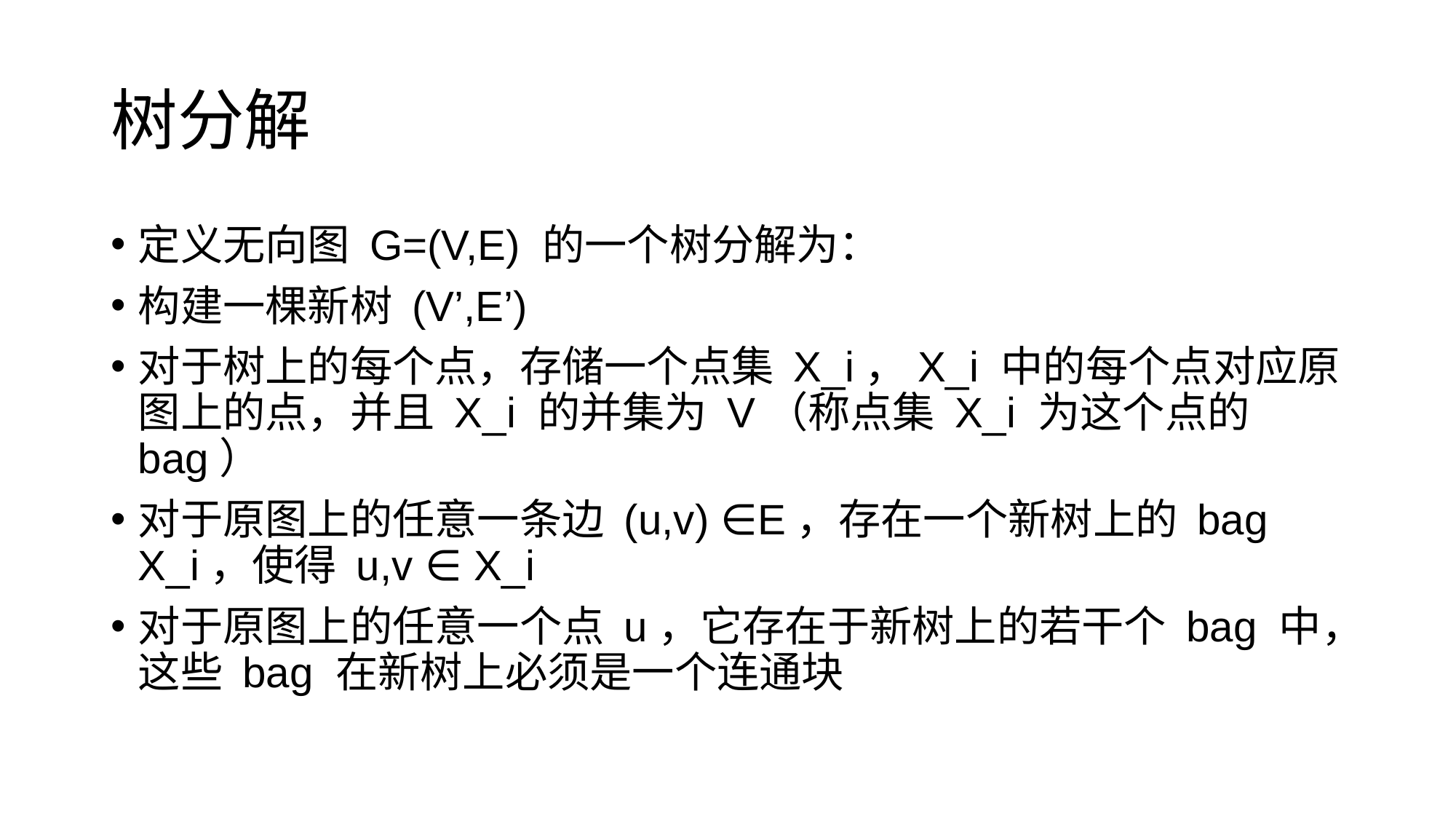

# 树分解
定义无向图 G=(V,E) 的一个树分解为：
构建一棵新树 (V’,E’)
对于树上的每个点，存储一个点集 X_i，X_i 中的每个点对应原图上的点，并且 X_i 的并集为 V（称点集 X_i 为这个点的 bag）
对于原图上的任意一条边 (u,v) ∈E，存在一个新树上的 bag X_i，使得 u,v ∈ X_i
对于原图上的任意一个点 u，它存在于新树上的若干个 bag 中，这些 bag 在新树上必须是一个连通块